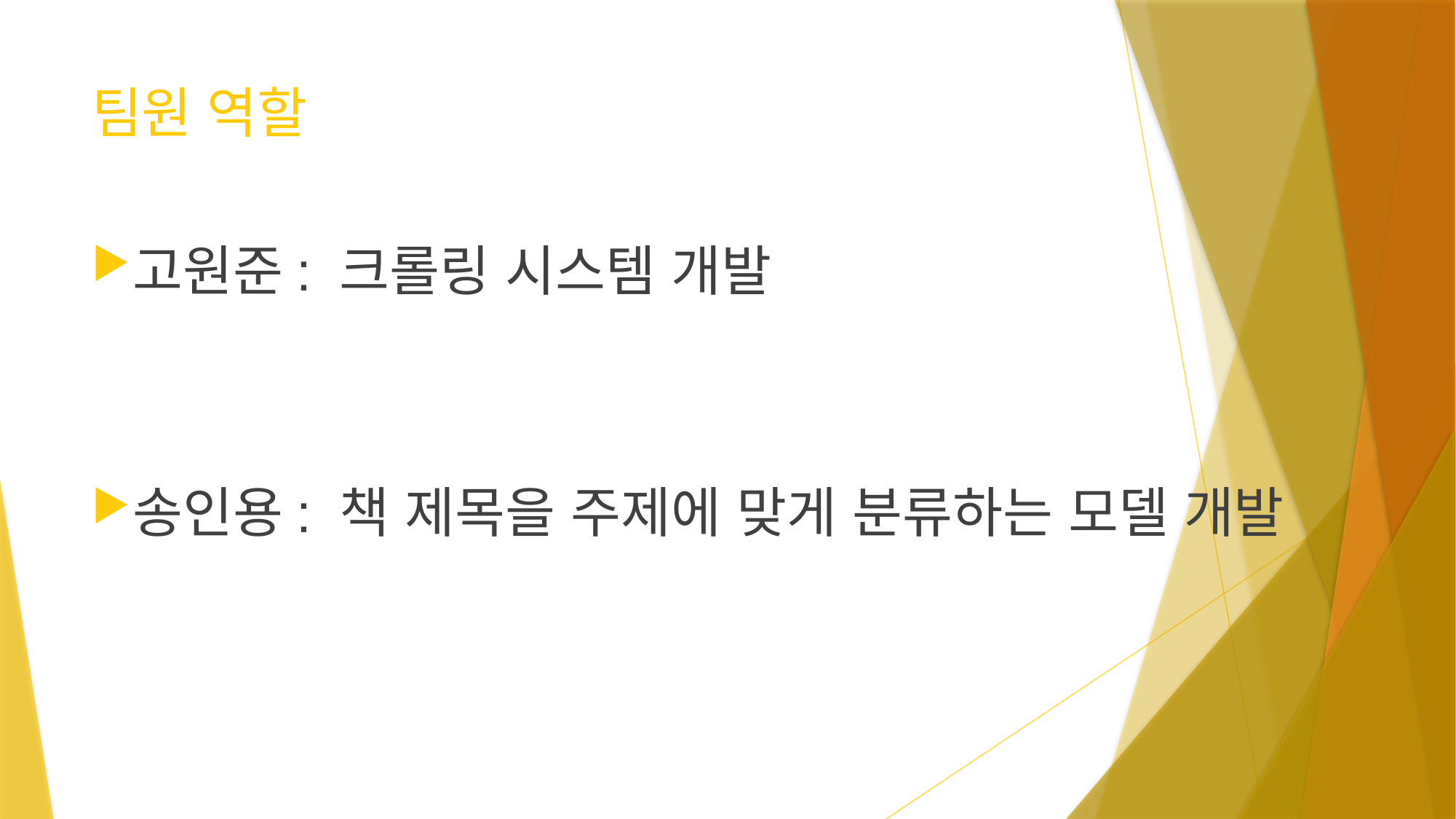

# 팀원 역할
고원준: 크롤링 시스템 개발

송인용: 책 제목을 주제에 맞게 분류하는 모델 개발